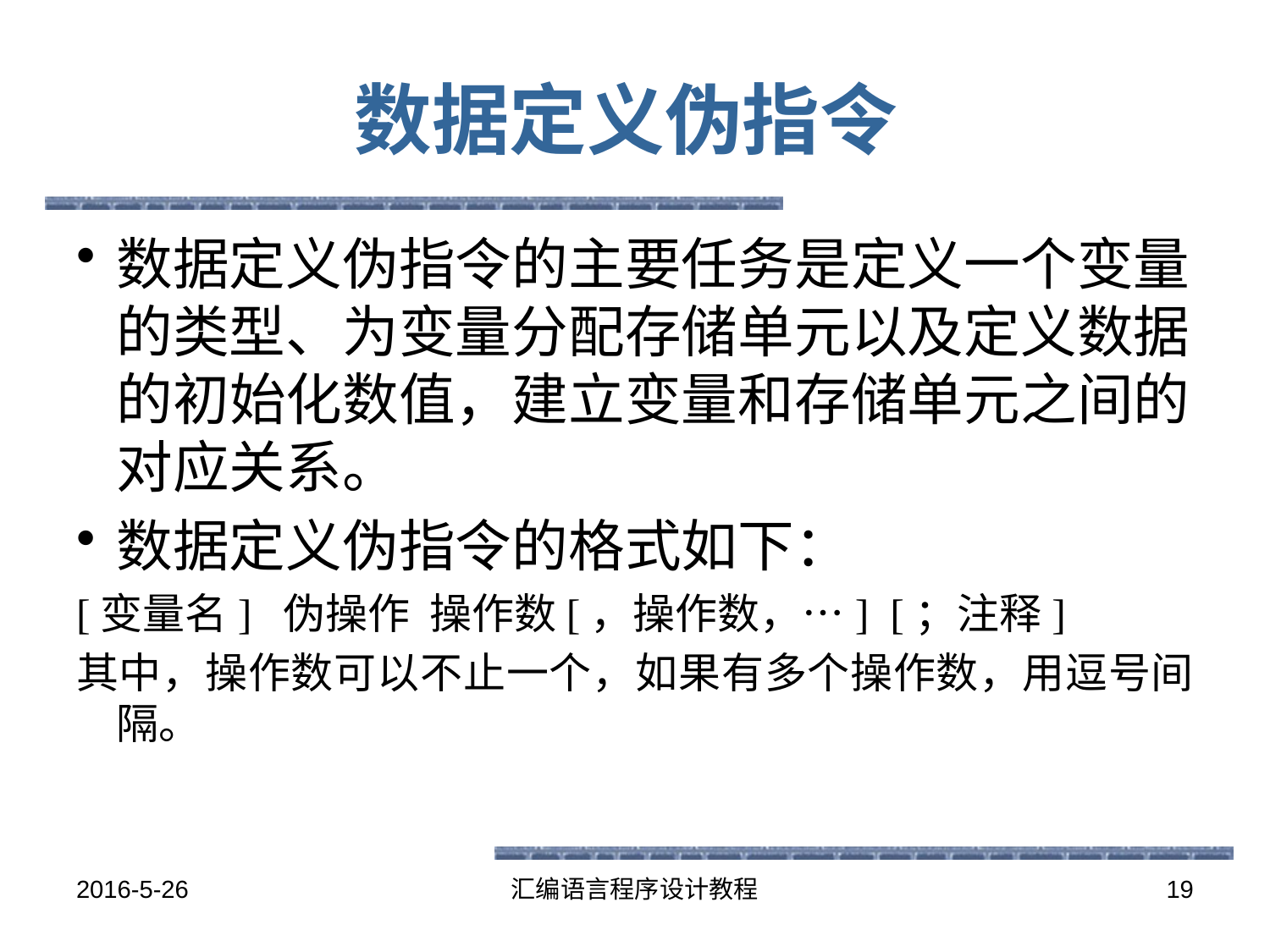

# 数据定义伪指令
数据定义伪指令的主要任务是定义一个变量的类型、为变量分配存储单元以及定义数据的初始化数值，建立变量和存储单元之间的对应关系。
数据定义伪指令的格式如下：
[变量名]  伪操作  操作数[，操作数，…]  [；注释]
其中，操作数可以不止一个，如果有多个操作数，用逗号间隔。
2016-5-26
汇编语言程序设计教程
19